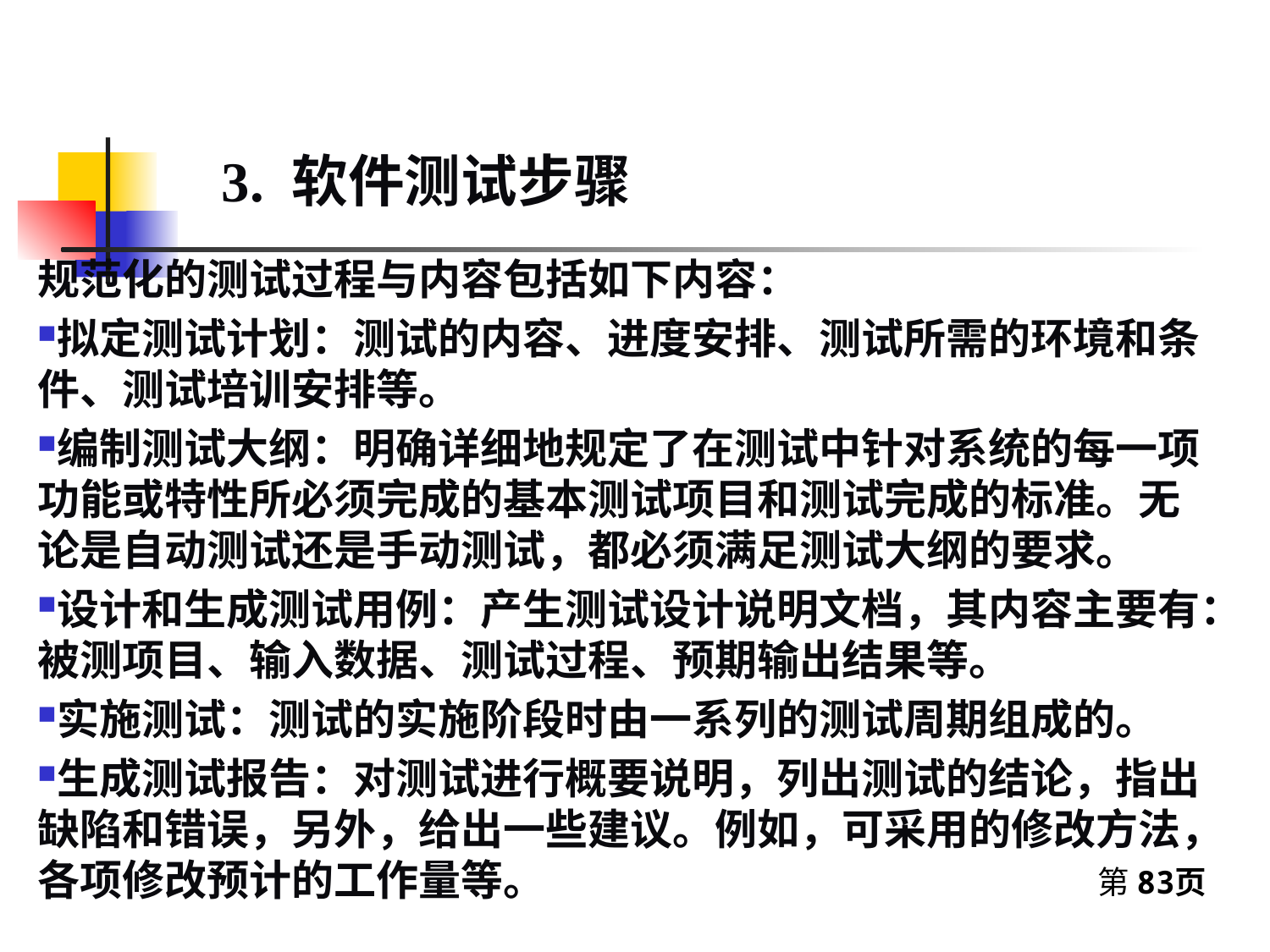

3. 软件测试步骤
规范化的测试过程与内容包括如下内容：
拟定测试计划：测试的内容、进度安排、测试所需的环境和条件、测试培训安排等。
编制测试大纲：明确详细地规定了在测试中针对系统的每一项功能或特性所必须完成的基本测试项目和测试完成的标准。无论是自动测试还是手动测试，都必须满足测试大纲的要求。
设计和生成测试用例：产生测试设计说明文档，其内容主要有：被测项目、输入数据、测试过程、预期输出结果等。
实施测试：测试的实施阶段时由一系列的测试周期组成的。
生成测试报告：对测试进行概要说明，列出测试的结论，指出缺陷和错误，另外，给出一些建议。例如，可采用的修改方法，各项修改预计的工作量等。